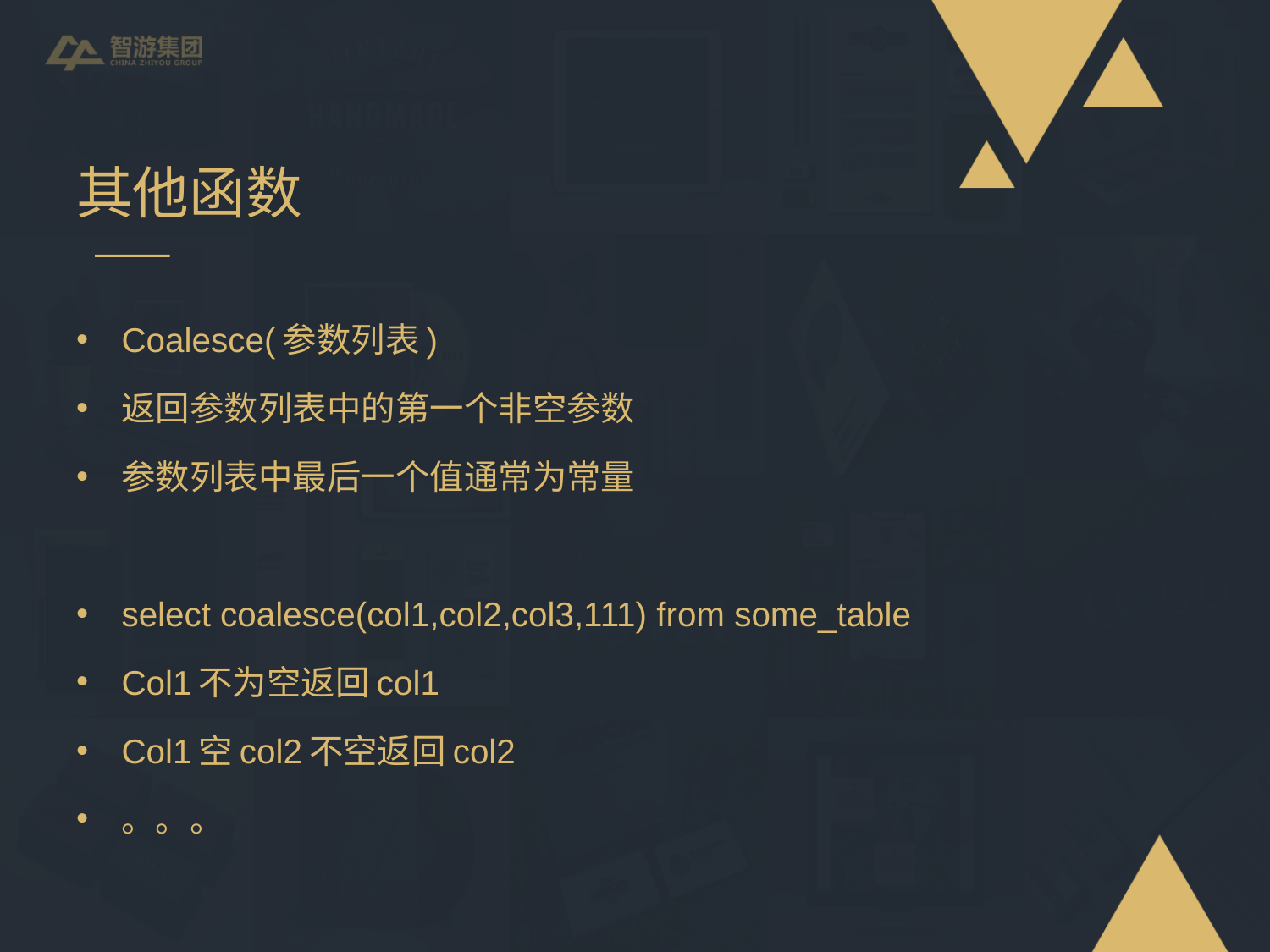

# 其他函数
Coalesce(参数列表)
返回参数列表中的第一个非空参数
参数列表中最后一个值通常为常量

select coalesce(col1,col2,col3,111) from some_table
Col1不为空返回col1
Col1空col2不空返回col2
。。。